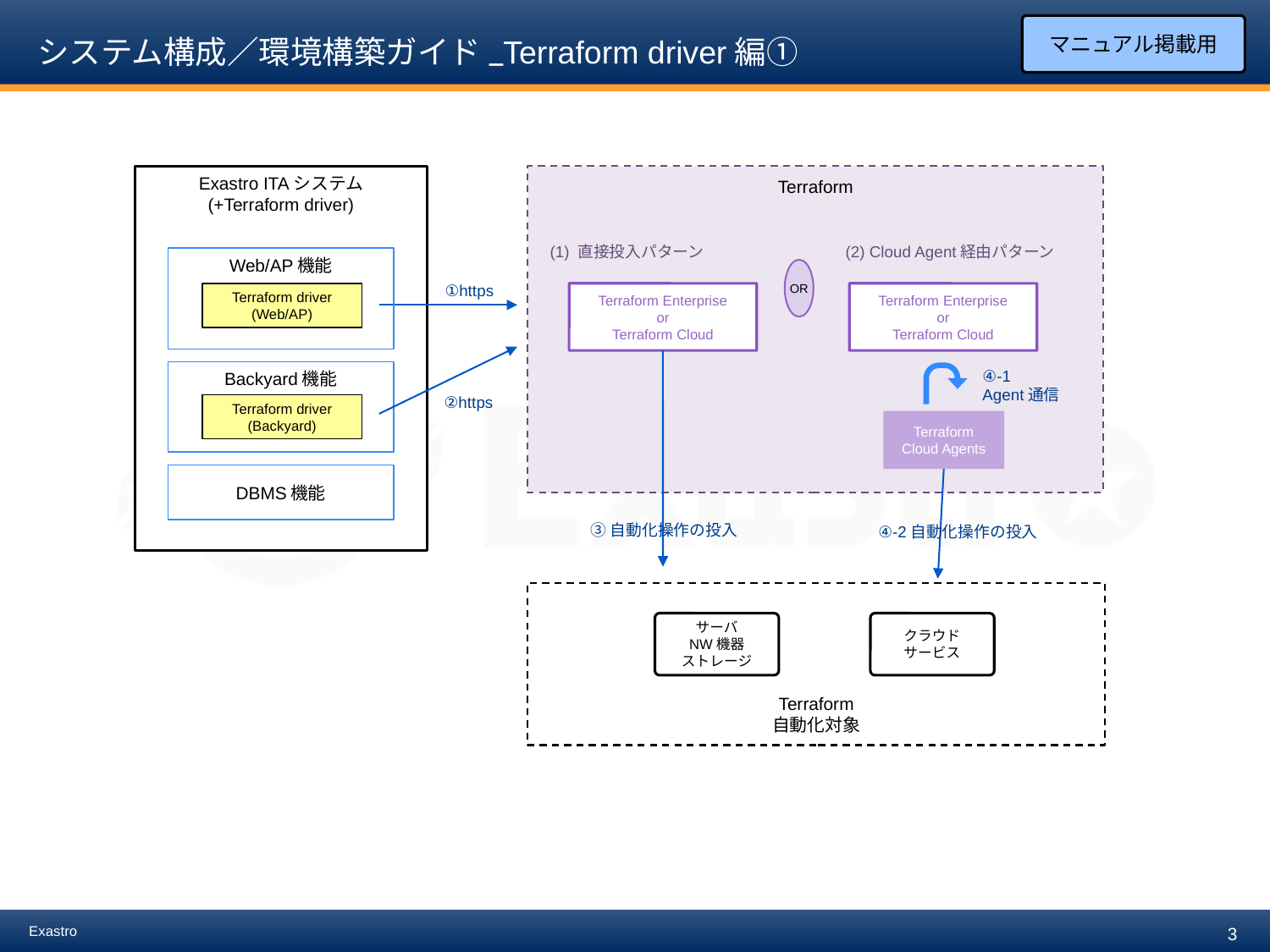

マニュアル掲載用
# システム構成／環境構築ガイド_Terraform driver編①
Exastro ITAシステム
(+Terraform driver)
Terraform
(1) 直接投入パターン
(2) Cloud Agent経由パターン
Web/AP機能
OR
①https
Terraform Enterprise
or
Terraform Cloud
Terraform Enterprise
or
Terraform Cloud
Terraform driver
(Web/AP)
④-1
Agent通信
Backyard機能

②https
Terraform driver
(Backyard)
Terraform
Cloud Agents
DBMS機能
③自動化操作の投入
④-2自動化操作の投入
Terraform
自動化対象
サーバ
NW機器
ストレージ
クラウド
サービス